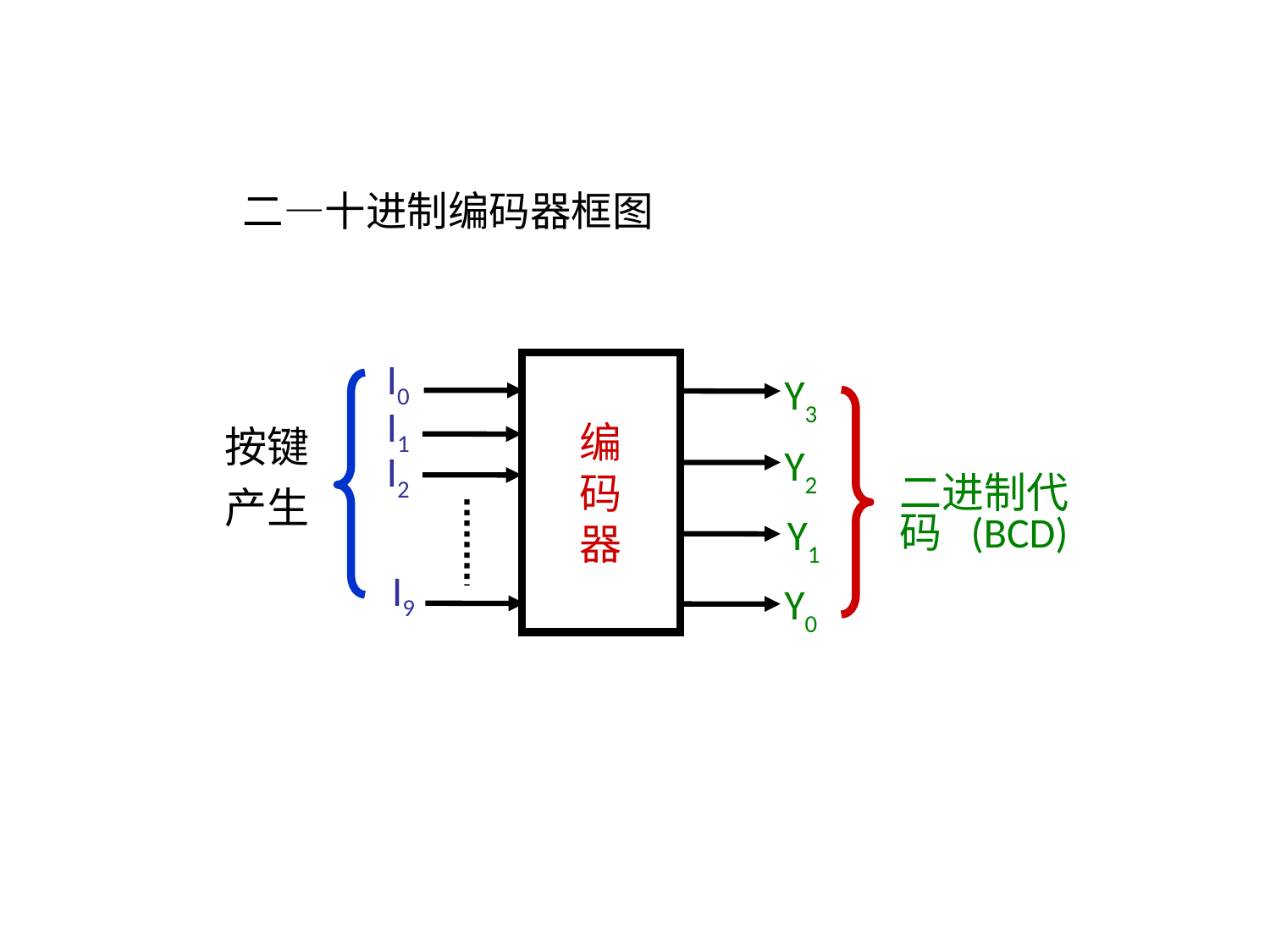

# 二—十进制编码器框图
I0

I1

I2

I9

编
码
器
Y3

Y2

Y1

Y0

按键
产生
二进制代码  (BCD)